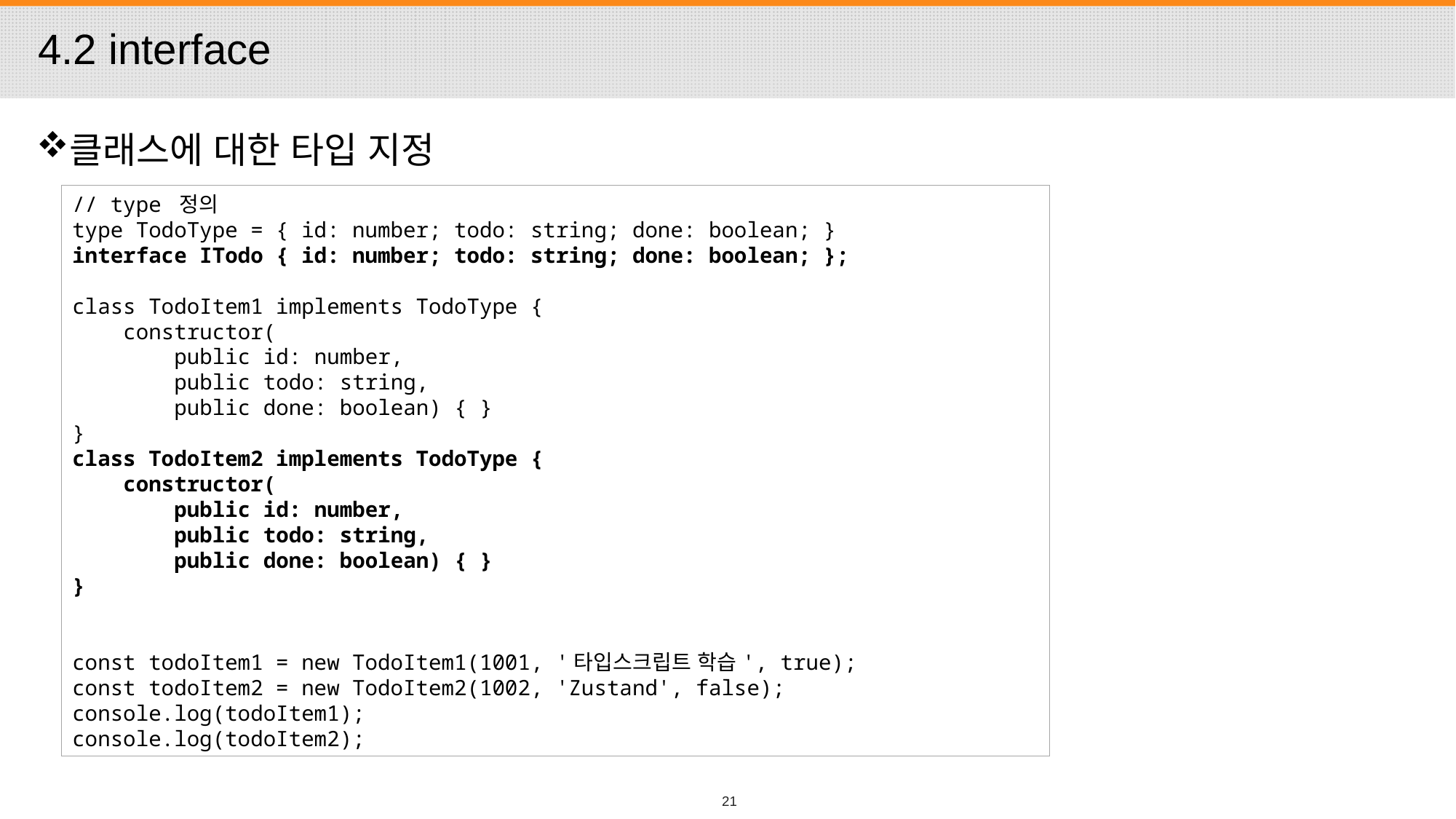

# 4.2 interface
클래스에 대한 타입 지정
// type 정의
type TodoType = { id: number; todo: string; done: boolean; }
interface ITodo { id: number; todo: string; done: boolean; };

class TodoItem1 implements TodoType {
    constructor(
        public id: number,
        public todo: string,
        public done: boolean) { }
}
class TodoItem2 implements TodoType {
    constructor(
        public id: number,
        public todo: string,
        public done: boolean) { }
}

const todoItem1 = new TodoItem1(1001, '타입스크립트 학습', true);
const todoItem2 = new TodoItem2(1002, 'Zustand', false);
console.log(todoItem1);
console.log(todoItem2);